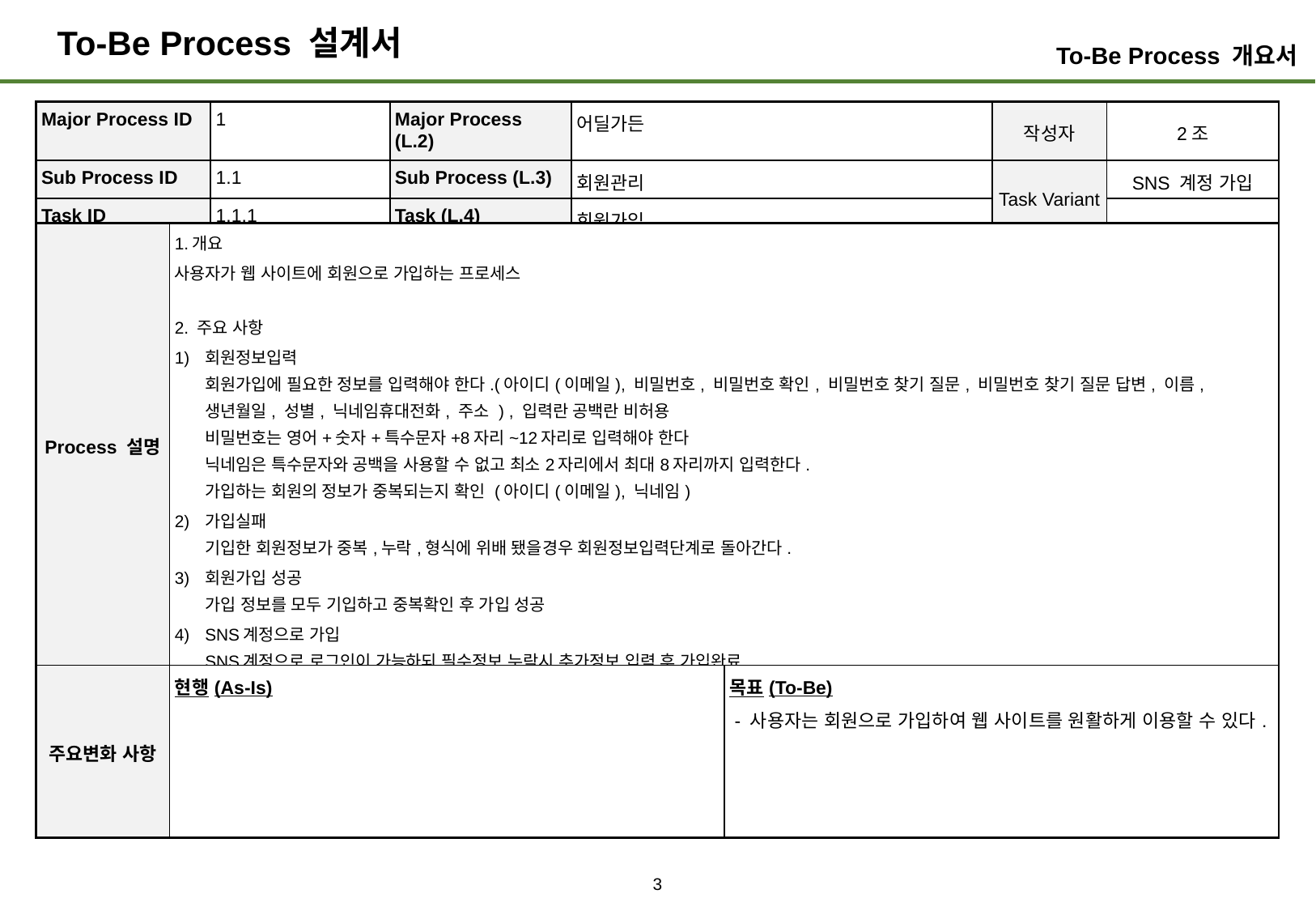

To-Be Process 개요서
| Major Process ID | 1 | Major Process (L.2) | 어딜가든 | 작성자 | 2조 |
| --- | --- | --- | --- | --- | --- |
| Sub Process ID | 1.1 | Sub Process (L.3) | 회원관리 | Task Variant | SNS 계정 가입 |
| Task ID | 1.1.1 | Task (L.4) | 회원가입 |  |  |
| Process 설명 | 1.개요 사용자가 웹 사이트에 회원으로 가입하는 프로세스 2. 주요 사항 회원정보입력 회원가입에 필요한 정보를 입력해야 한다.(아이디(이메일), 비밀번호, 비밀번호 확인, 비밀번호 찾기 질문, 비밀번호 찾기 질문 답변, 이름, 생년월일, 성별, 닉네임휴대전화, 주소 ) , 입력란 공백란 비허용 비밀번호는 영어+숫자+특수문자+8자리~12자리로 입력해야 한다 닉네임은 특수문자와 공백을 사용할 수 없고 최소2자리에서 최대8자리까지 입력한다. 가입하는 회원의 정보가 중복되는지 확인 (아이디(이메일), 닉네임) 가입실패 기입한 회원정보가 중복,누락,형식에 위배 됐을경우 회원정보입력단계로 돌아간다. 회원가입 성공 가입 정보를 모두 기입하고 중복확인 후 가입 성공 SNS계정으로 가입 SNS계정으로 로그인이 가능하되 필수정보 누락시 추가정보 입력 후 가입완료 |  |
| --- | --- | --- |
| 주요변화 사항 | 현행(As-Is) | 목표(To-Be) - 사용자는 회원으로 가입하여 웹 사이트를 원활하게 이용할 수 있다. |